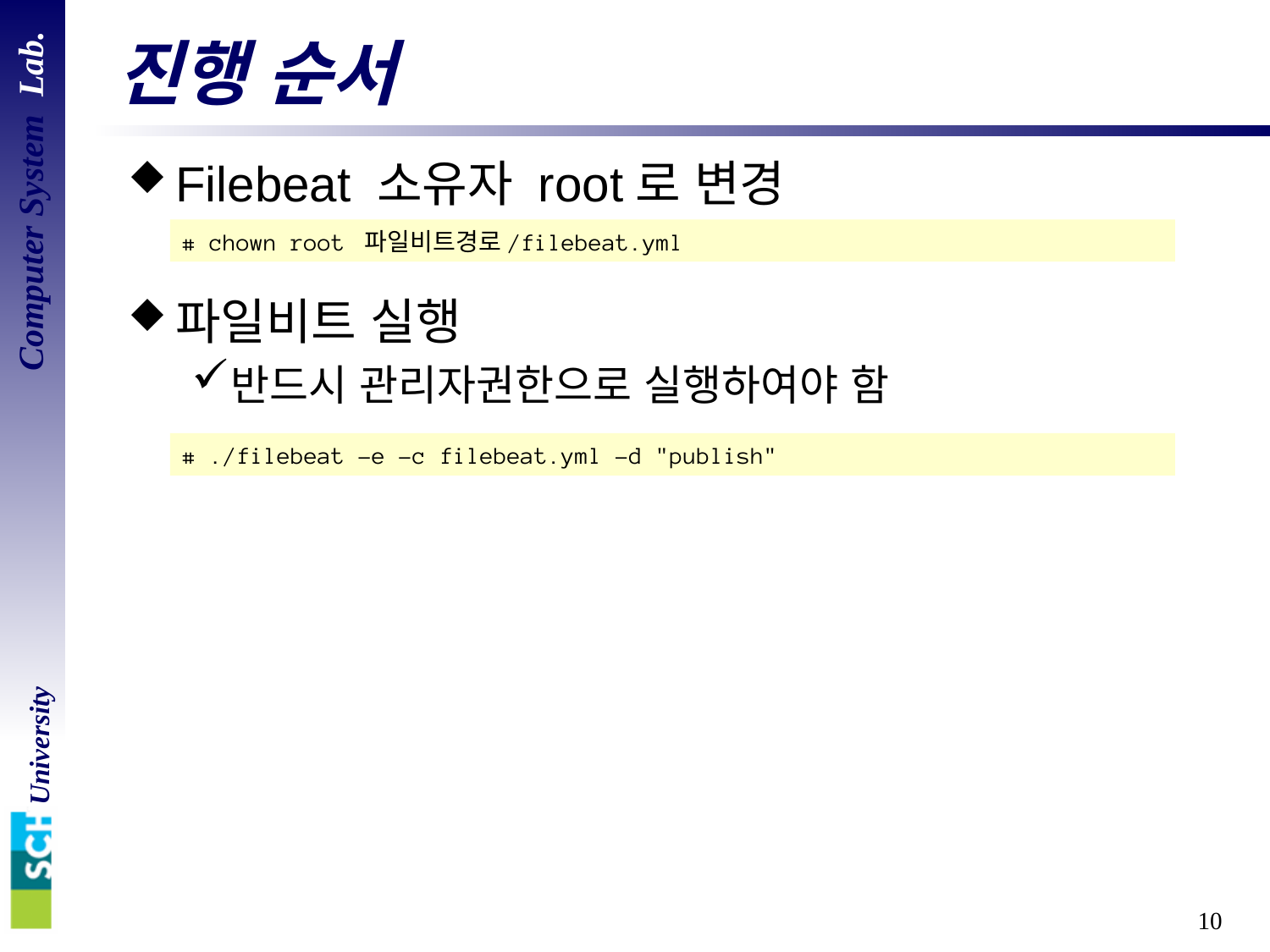

# 진행 순서
Filebeat 소유자 root로 변경

파일비트 실행
반드시 관리자권한으로 실행하여야 함

# chown root 파일비트경로/filebeat.yml
# ./filebeat -e -c filebeat.yml -d "publish"